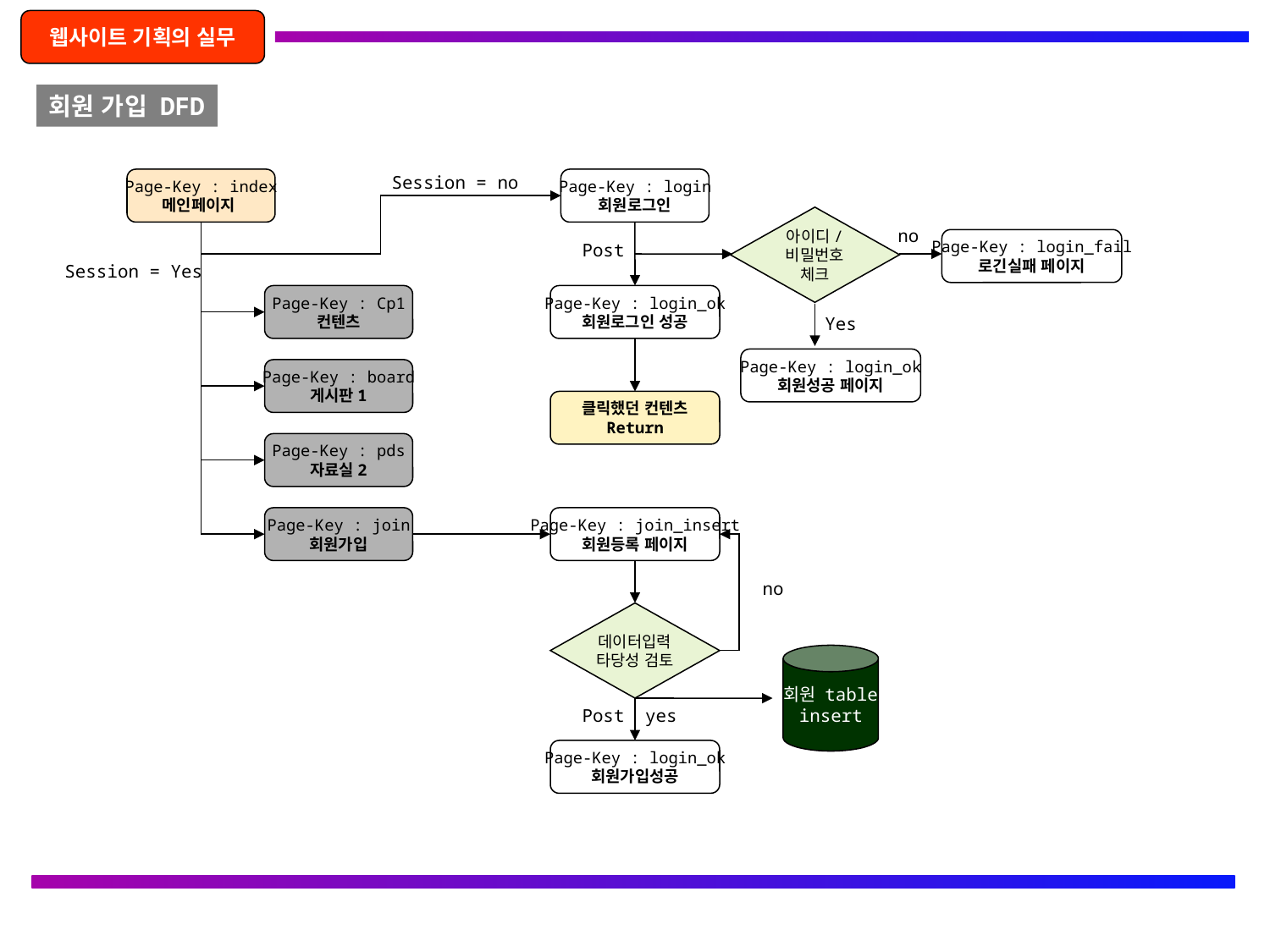

웹사이트 기획의 실무

회원 가입 DFD
Session = no
Page-Key : index
메인페이지
Page-Key : login
회원로그인
아이디/
비밀번호
체크
no
Page-Key : login_fail
로긴실패 페이지
Post
Session = Yes
Page-Key : Cp1
컨텐츠
Page-Key : login_ok
회원로그인 성공
Yes
Page-Key : login_ok
회원성공 페이지
Page-Key : board
게시판1
클릭했던 컨텐츠
Return
Page-Key : pds
자료실2
Page-Key : join
회원가입
Page-Key : join_insert
회원등록 페이지
no
데이터입력
타당성 검토
회원 table
insert
Post
yes

Page-Key : login_ok
회원가입성공